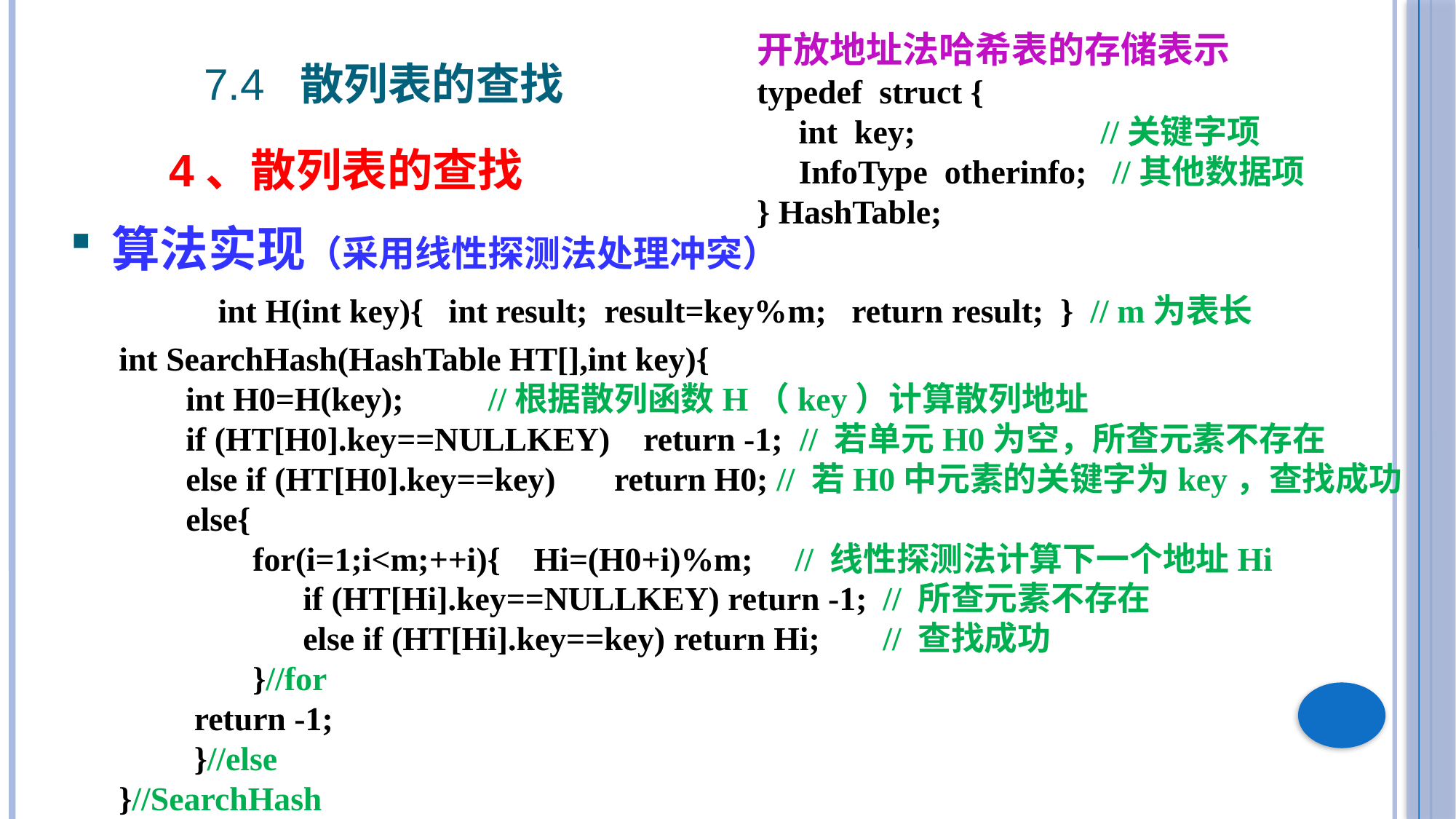

开放地址法哈希表的存储表示
typedef  struct {
     int  key;	               //关键字项
     InfoType  otherinfo;   //其他数据项
} HashTable;
7.4  散列表的查找
4、散列表的查找
算法实现（采用线性探测法处理冲突）

int H(int key){   int result;  result=key%m;   return result;  }  // m为表长
int SearchHash(HashTable HT[],int key){
        int H0=H(key);     	     //根据散列函数H（key）计算散列地址
        if (HT[H0].key==NULLKEY)    return -1;  // 若单元H0为空，所查元素不存在
        else if (HT[H0].key==key)       return H0; // 若H0中元素的关键字为key，查找成功
        else{
                for(i=1;i<m;++i){    Hi=(H0+i)%m;     // 线性探测法计算下一个地址Hi
                      if (HT[Hi].key==NULLKEY) return -1;	// 所查元素不存在
                      else if (HT[Hi].key==key) return Hi; 	// 查找成功
                }//for
         return -1;
         }//else
}//SearchHash